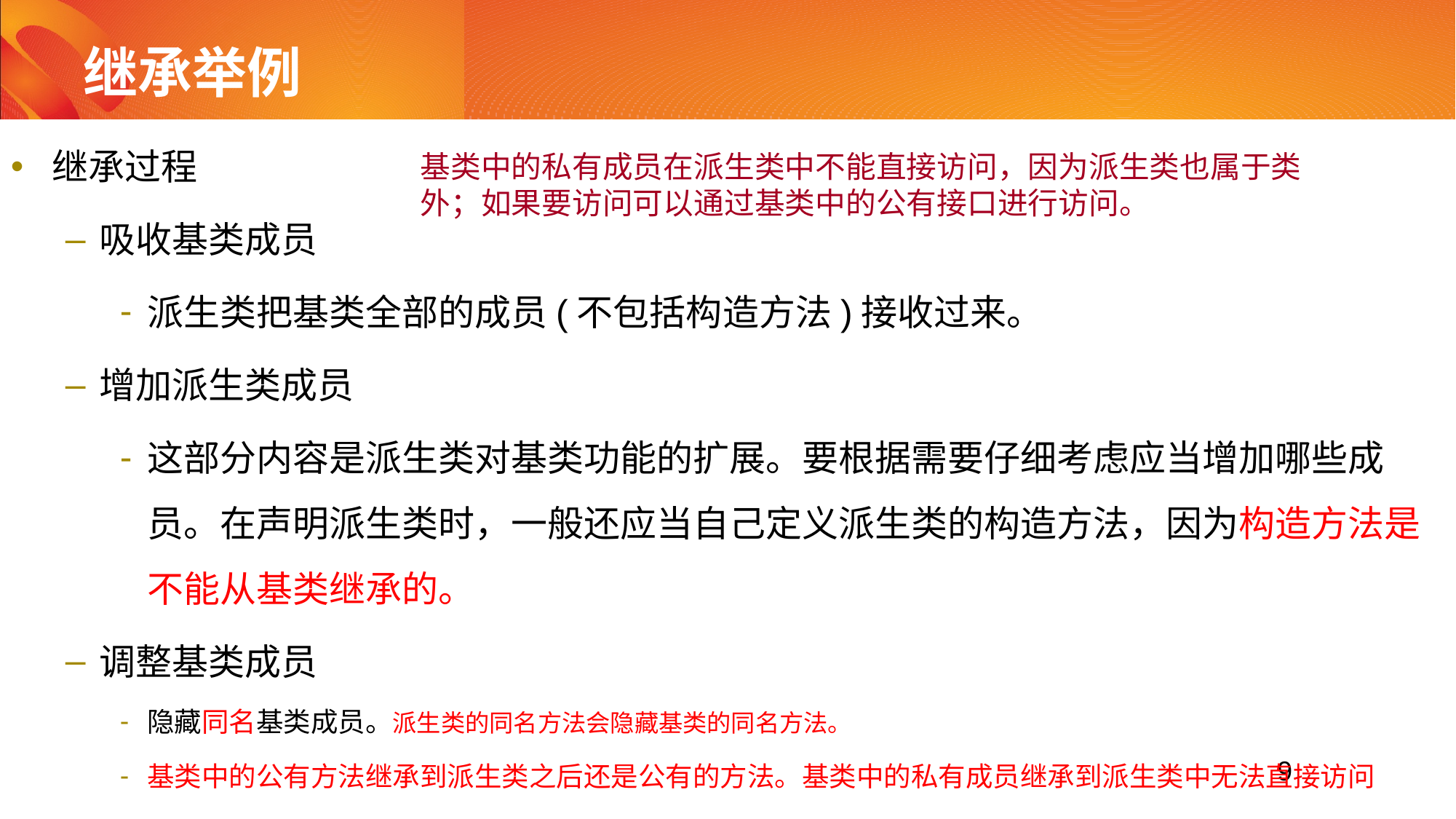

# 继承举例
继承过程
吸收基类成员
派生类把基类全部的成员(不包括构造方法)接收过来。
增加派生类成员
这部分内容是派生类对基类功能的扩展。要根据需要仔细考虑应当增加哪些成员。在声明派生类时，一般还应当自己定义派生类的构造方法，因为构造方法是不能从基类继承的。
调整基类成员
隐藏同名基类成员。派生类的同名方法会隐藏基类的同名方法。
基类中的公有方法继承到派生类之后还是公有的方法。基类中的私有成员继承到派生类中无法直接访问

基类中的私有成员在派生类中不能直接访问，因为派生类也属于类外；如果要访问可以通过基类中的公有接口进行访问。